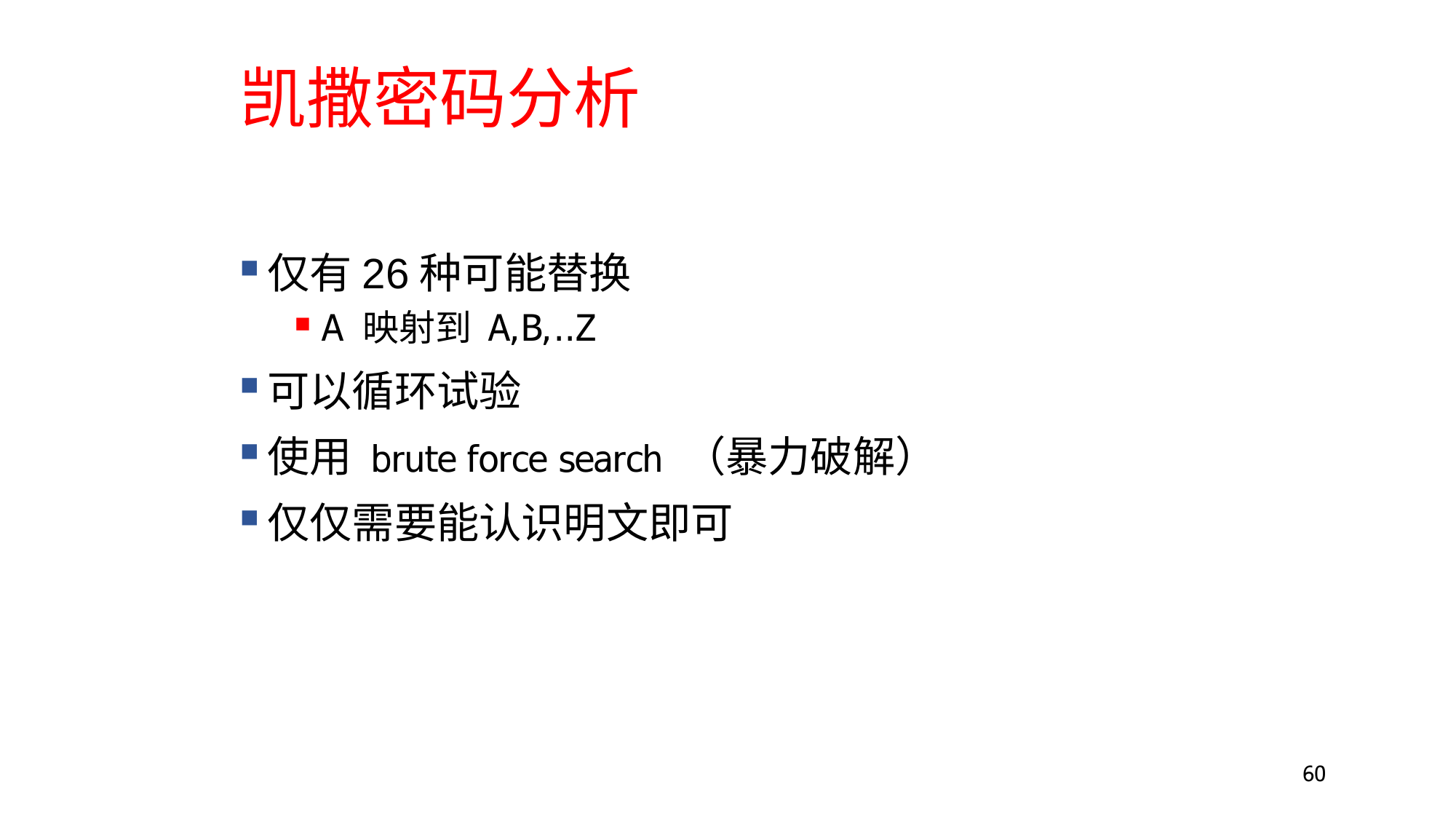

# 凯撒密码分析
仅有26种可能替换
A 映射到 A,B,..Z
可以循环试验
使用 brute force search （暴力破解）
仅仅需要能认识明文即可
60